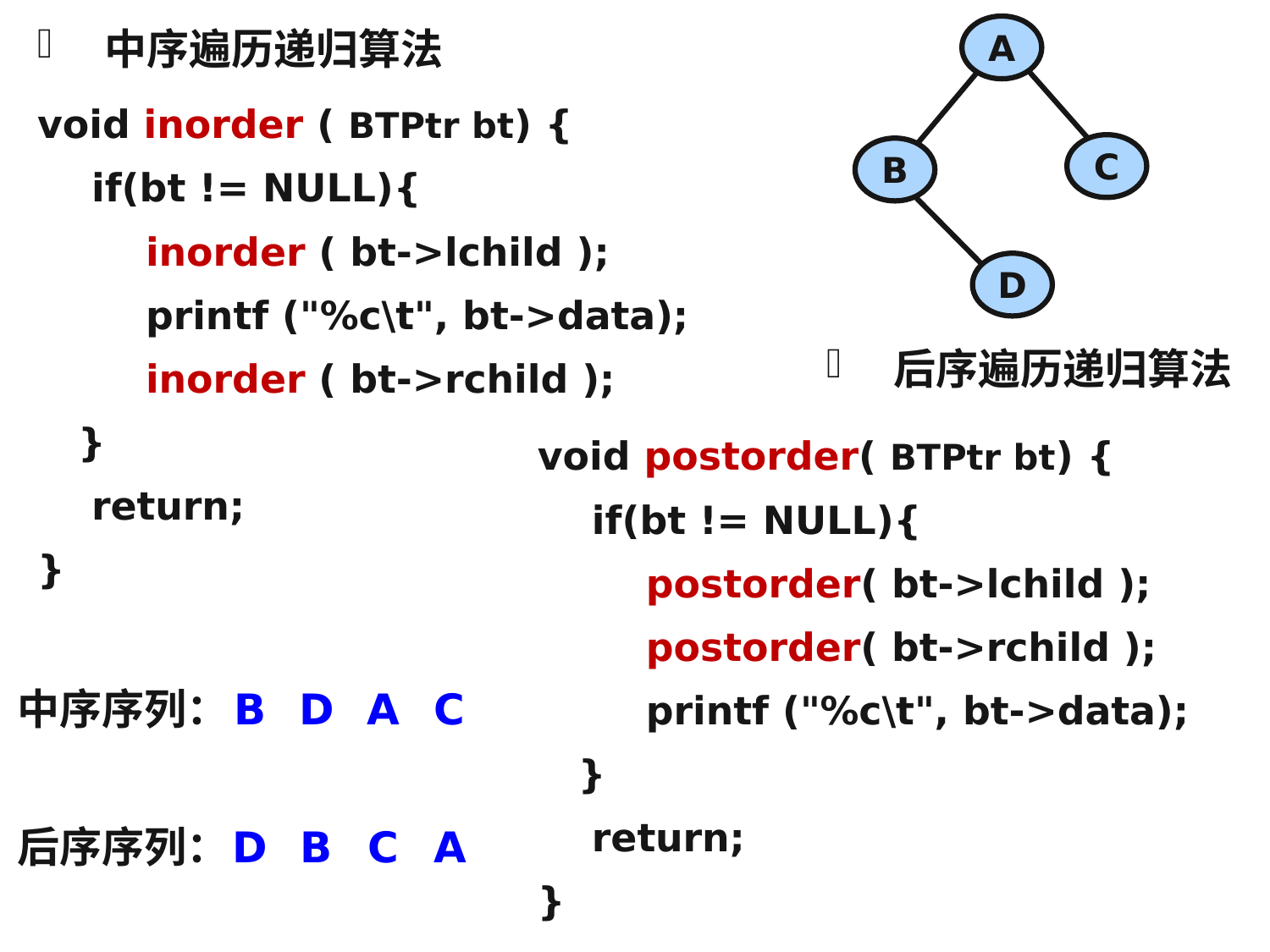

A

C
B

D
 中序遍历递归算法
void inorder ( BTPtr bt) {
    if(bt != NULL){
        inorder ( bt->lchild );
        printf ("%c\t", bt->data);
        inorder ( bt->rchild );
   }
    return;
}
 后序遍历递归算法
void postorder( BTPtr bt) {
    if(bt != NULL){
        postorder( bt->lchild );
        postorder( bt->rchild );
        printf ("%c\t", bt->data);
   }
    return;
}
中序序列：
B
D
A
C
后序序列：
D
B
C
A